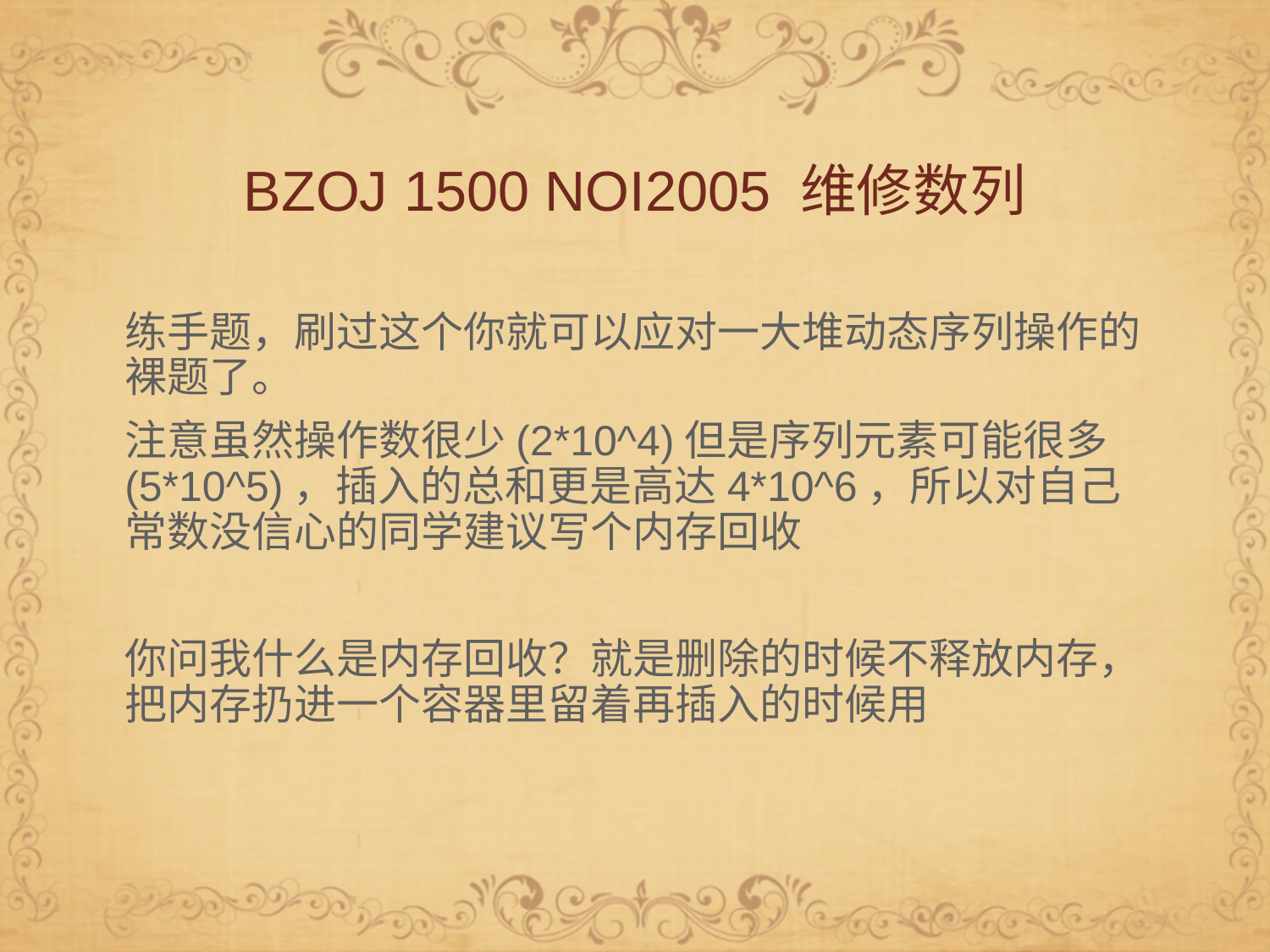

# BZOJ 1500 NOI2005 维修数列
练手题，刷过这个你就可以应对一大堆动态序列操作的裸题了。
注意虽然操作数很少(2*10^4)但是序列元素可能很多(5*10^5)，插入的总和更是高达4*10^6，所以对自己常数没信心的同学建议写个内存回收

你问我什么是内存回收？就是删除的时候不释放内存，把内存扔进一个容器里留着再插入的时候用